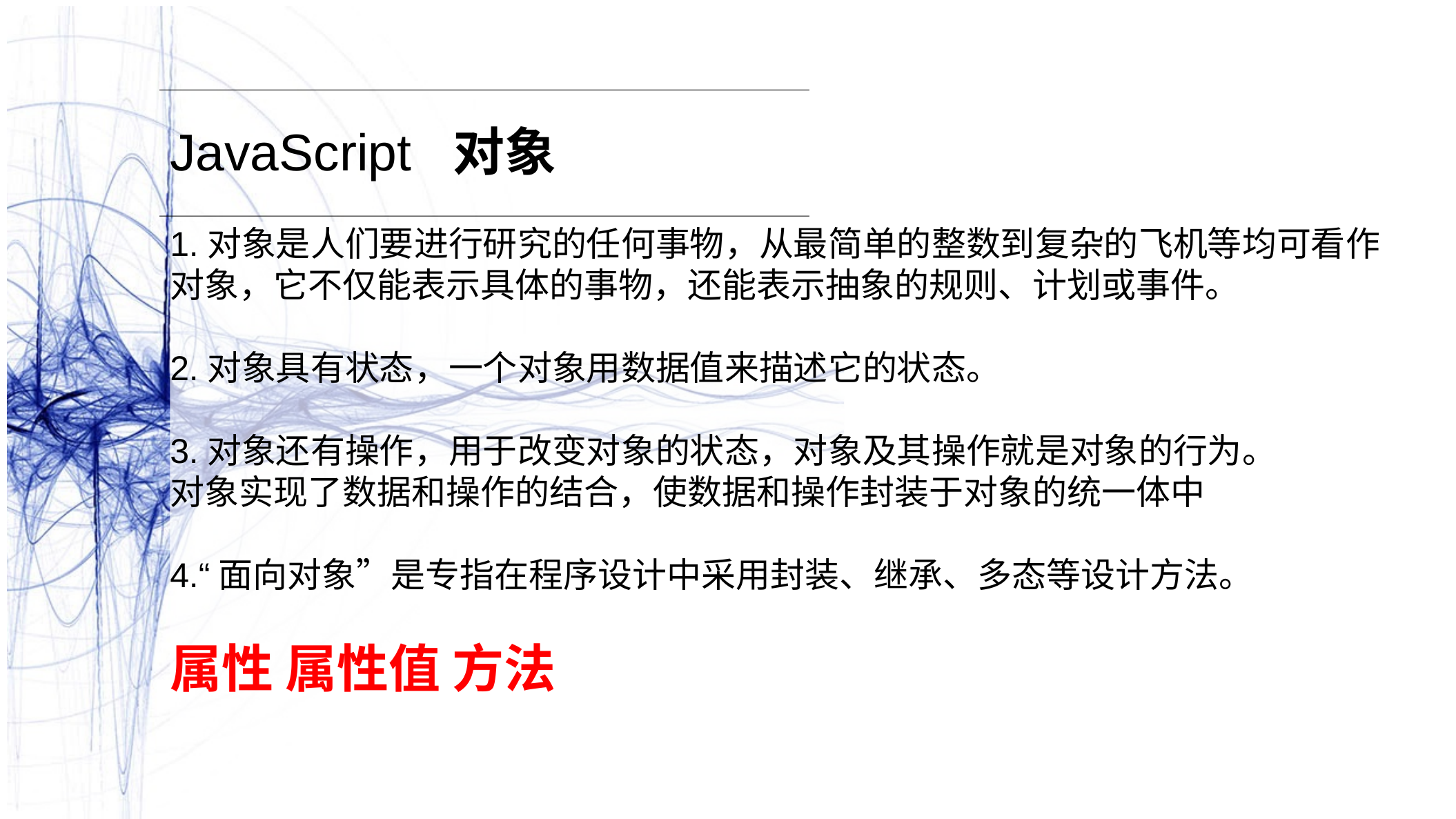

JavaScript  对象

1.对象是人们要进行研究的任何事物，从最简单的整数到复杂的飞机等均可看作对象，它不仅能表示具体的事物，还能表示抽象的规则、计划或事件。

2.对象具有状态，一个对象用数据值来描述它的状态。

3.对象还有操作，用于改变对象的状态，对象及其操作就是对象的行为。
对象实现了数据和操作的结合，使数据和操作封装于对象的统一体中

4.“面向对象”是专指在程序设计中采用封装、继承、多态等设计方法。

属性 属性值 方法